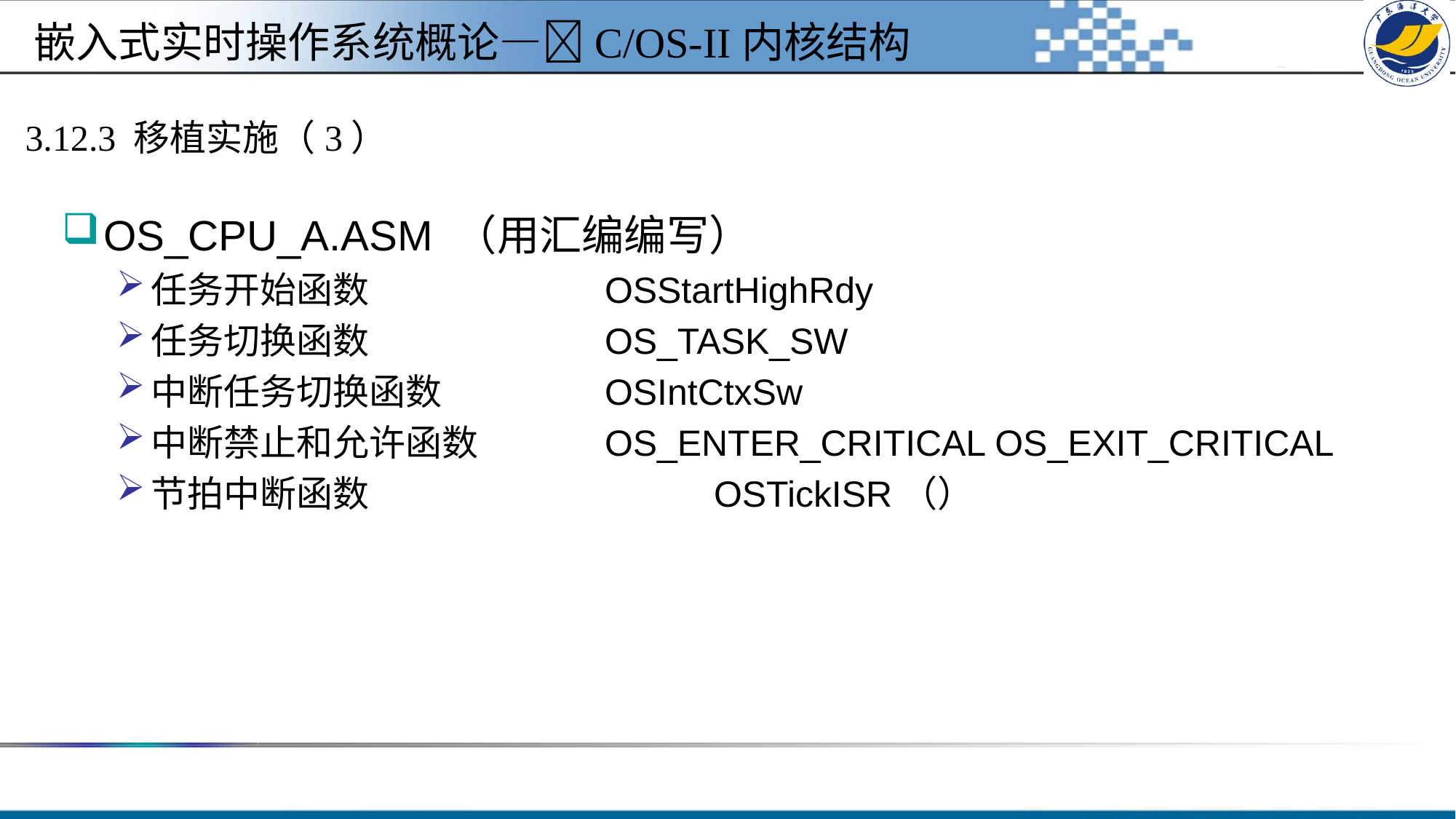

嵌入式实时操作系统概论—μC/OS-II内核结构
# 3.12.3 移植实施（3）
OS_CPU_A.ASM （用汇编编写）
任务开始函数      		 OSStartHighRdy
任务切换函数    		 OS_TASK_SW
中断任务切换函数  		 OSIntCtxSw
中断禁止和允许函数   	 OS_ENTER_CRITICAL OS_EXIT_CRITICAL
节拍中断函数			 OSTickISR（）

109